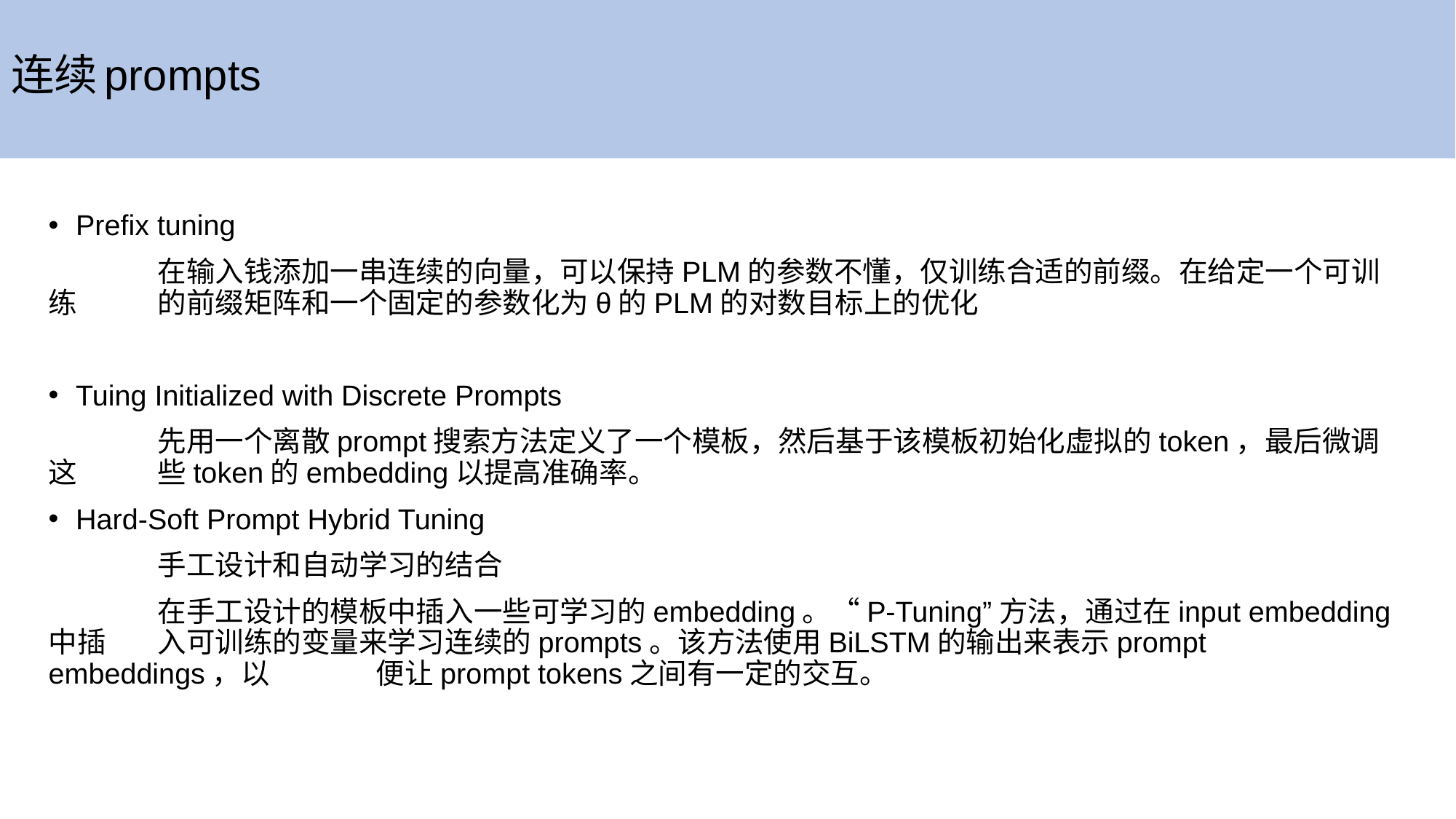

# 连续prompts
Prefix tuning
	在输入钱添加一串连续的向量，可以保持PLM的参数不懂，仅训练合适的前缀。在给定一个可训练	的前缀矩阵和一个固定的参数化为θ的PLM的对数目标上的优化

Tuing Initialized with Discrete Prompts
	先用一个离散prompt搜索方法定义了一个模板，然后基于该模板初始化虚拟的token，最后微调这	些token的embedding以提高准确率。
Hard-Soft Prompt Hybrid Tuning
	手工设计和自动学习的结合
	在手工设计的模板中插入一些可学习的embedding。“P-Tuning”方法，通过在input embedding中插	入可训练的变量来学习连续的prompts。该方法使用BiLSTM的输出来表示prompt embeddings，以	便让prompt tokens之间有一定的交互。